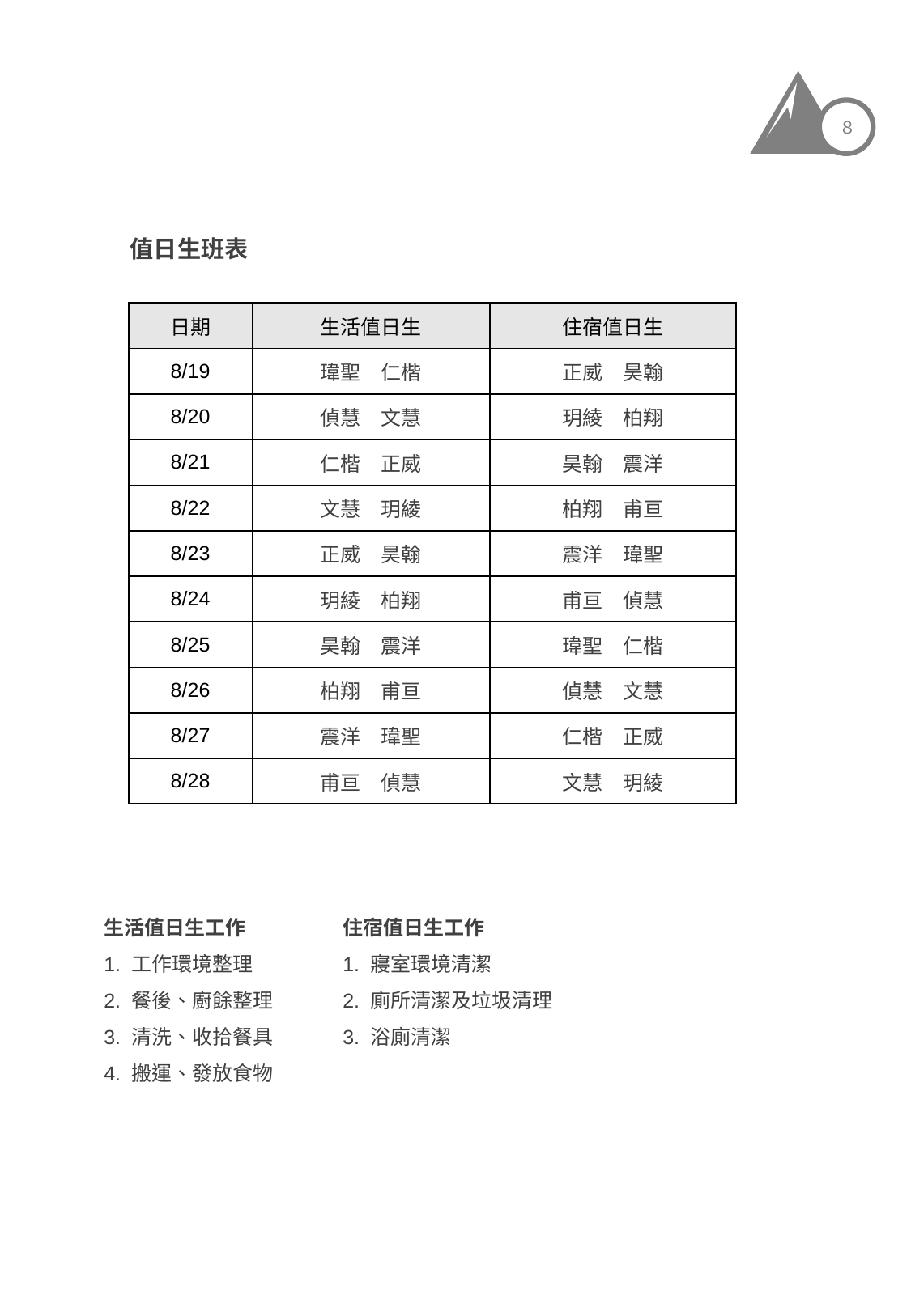

８
值日生班表
| 日期 | 生活值日生 | 住宿值日生 |
| --- | --- | --- |
| 8/19 | 瑋聖　仁楷 | 正威　昊翰 |
| 8/20 | 偵慧　文慧 | 玥綾　柏翔 |
| 8/21 | 仁楷　正威 | 昊翰　震洋 |
| 8/22 | 文慧　玥綾 | 柏翔　甫亘 |
| 8/23 | 正威　昊翰 | 震洋　瑋聖 |
| 8/24 | 玥綾　柏翔 | 甫亘　偵慧 |
| 8/25 | 昊翰　震洋 | 瑋聖　仁楷 |
| 8/26 | 柏翔　甫亘 | 偵慧　文慧 |
| 8/27 | 震洋　瑋聖 | 仁楷　正威 |
| 8/28 | 甫亘　偵慧 | 文慧　玥綾 |
生活值日生工作
1. 工作環境整理
2. 餐後、廚餘整理
3. 清洗、收拾餐具
4. 搬運、發放食物
住宿值日生工作
1. 寢室環境清潔
2. 廁所清潔及垃圾清理
3. 浴廁清潔